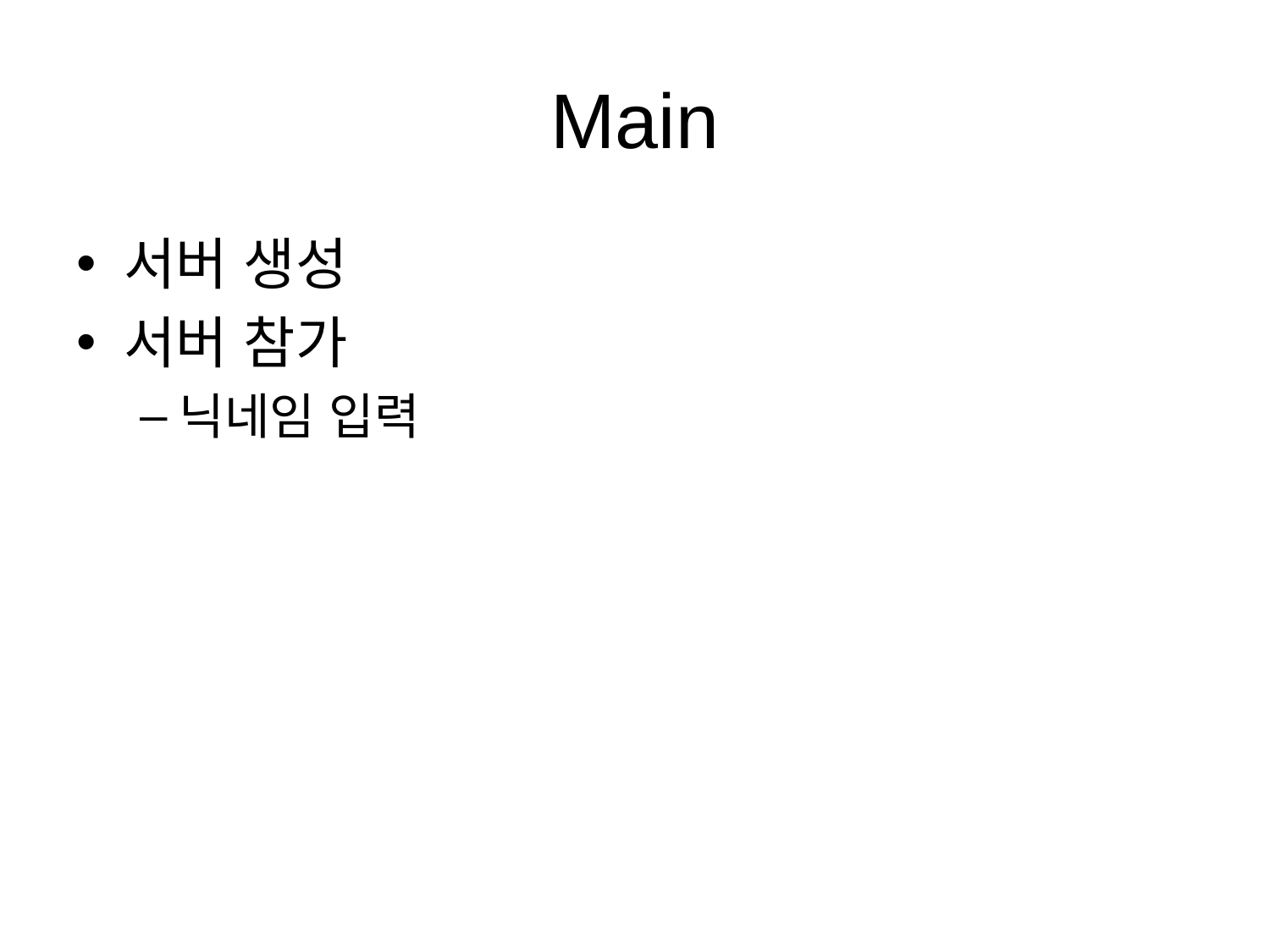

# Main
서버 생성
서버 참가
닉네임 입력